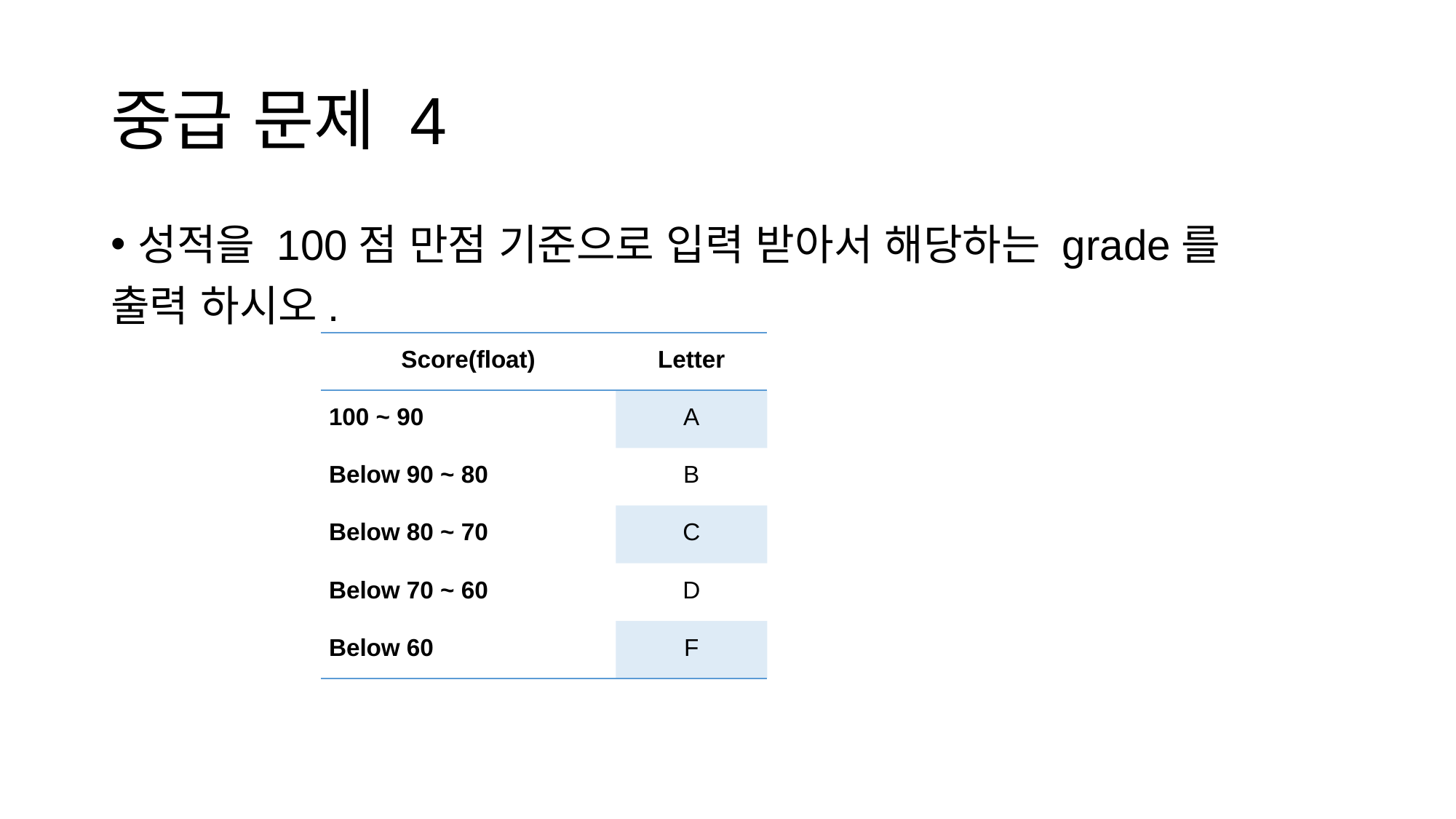

# 중급 문제 4
성적을 100점 만점 기준으로 입력 받아서 해당하는 grade를
출력 하시오.
| Score(float) | Letter |
| --- | --- |
| 100 ~ 90 | A |
| Below 90 ~ 80 | B |
| Below 80 ~ 70 | C |
| Below 70 ~ 60 | D |
| Below 60 | F |